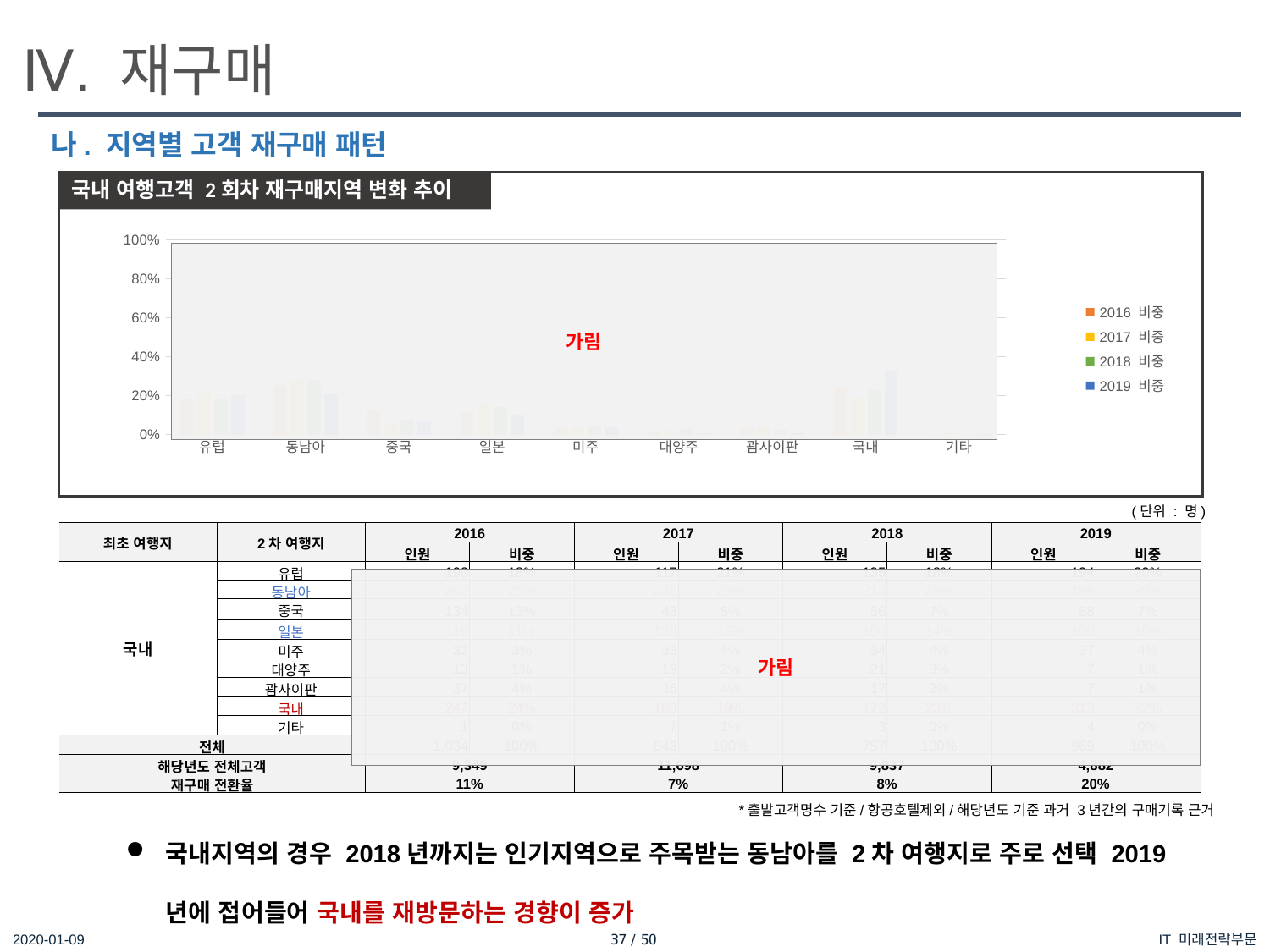

Ⅳ. 재구매
나. 지역별 고객 재구매 패턴
국내 여행고객 2회차 재구매지역 변화 추이

연도별 선행예약 추이(20대)

[unsupported chart]

가림
(단위 : 명)
| 최초 여행지 | 2차 여행지 | 2016 |  | 2017 |  | 2018 |  | 2019 |  |
| --- | --- | --- | --- | --- | --- | --- | --- | --- | --- |
|  |  | 인원 | 비중 | 인원 | 비중 | 인원 | 비중 | 인원 | 비중 |
| 국내 | 유럽 | 190 | 18% | 117 | 21% | 135 | 18% | 194 | 20% |
|  | 동남아 | 262 | 25% | 235 | 28% | 213 | 28% | 198 | 20% |
|  | 중국 | 134 | 13% | 43 | 5% | 56 | 7% | 68 | 7% |
|  | 일본 | 118 | 11% | 133 | 16% | 106 | 14% | 100 | 10% |
|  | 미주 | 32 | 3% | 33 | 4% | 34 | 4% | 37 | 4% |
|  | 대양주 | 13 | 1% | 19 | 2% | 21 | 3% | 7 | 1% |
|  | 괌사이판 | 37 | 4% | 36 | 4% | 17 | 2% | 7 | 1% |
|  | 국내 | 247 | 24% | 160 | 19% | 172 | 23% | 313 | 32% |
|  | 기타 | 1 | 0% | 7 | 1% | 3 | 0% | 4 | 0% |
| 전체 |  | 1,034 | 100% | 843 | 100% | 757 | 100% | 969 | 100% |
| 해당년도 전체고객 |  | 9,349 |  | 11,698 |  | 9,837 |  | 4,882 |  |
| 재구매 전환율 |  | 11% |  | 7% |  | 8% |  | 20% |  |
가림
*출발고객명수 기준/항공호텔제외/해당년도 기준 과거 3년간의 구매기록 근거
국내지역의 경우 2018년까지는 인기지역으로 주목받는 동남아를 2차 여행지로 주로 선택 2019년에 접어들어 국내를 재방문하는 경향이 증가
IT 미래전략부문
37 / 50
2020-01-09